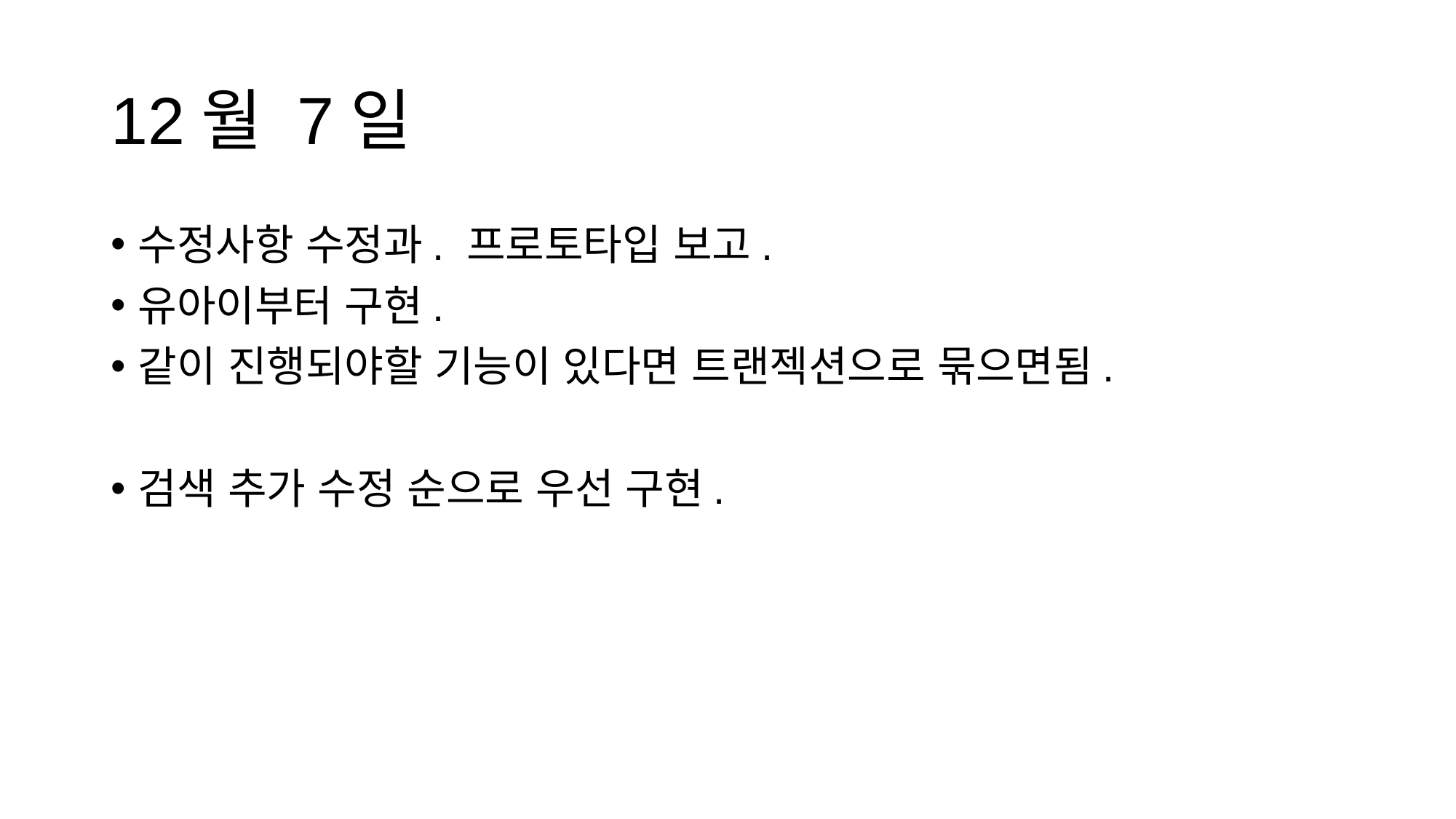

# 12월 7일
수정사항 수정과. 프로토타입 보고.
유아이부터 구현.
같이 진행되야할 기능이 있다면 트랜젝션으로 묶으면됨.

검색 추가 수정 순으로 우선 구현.